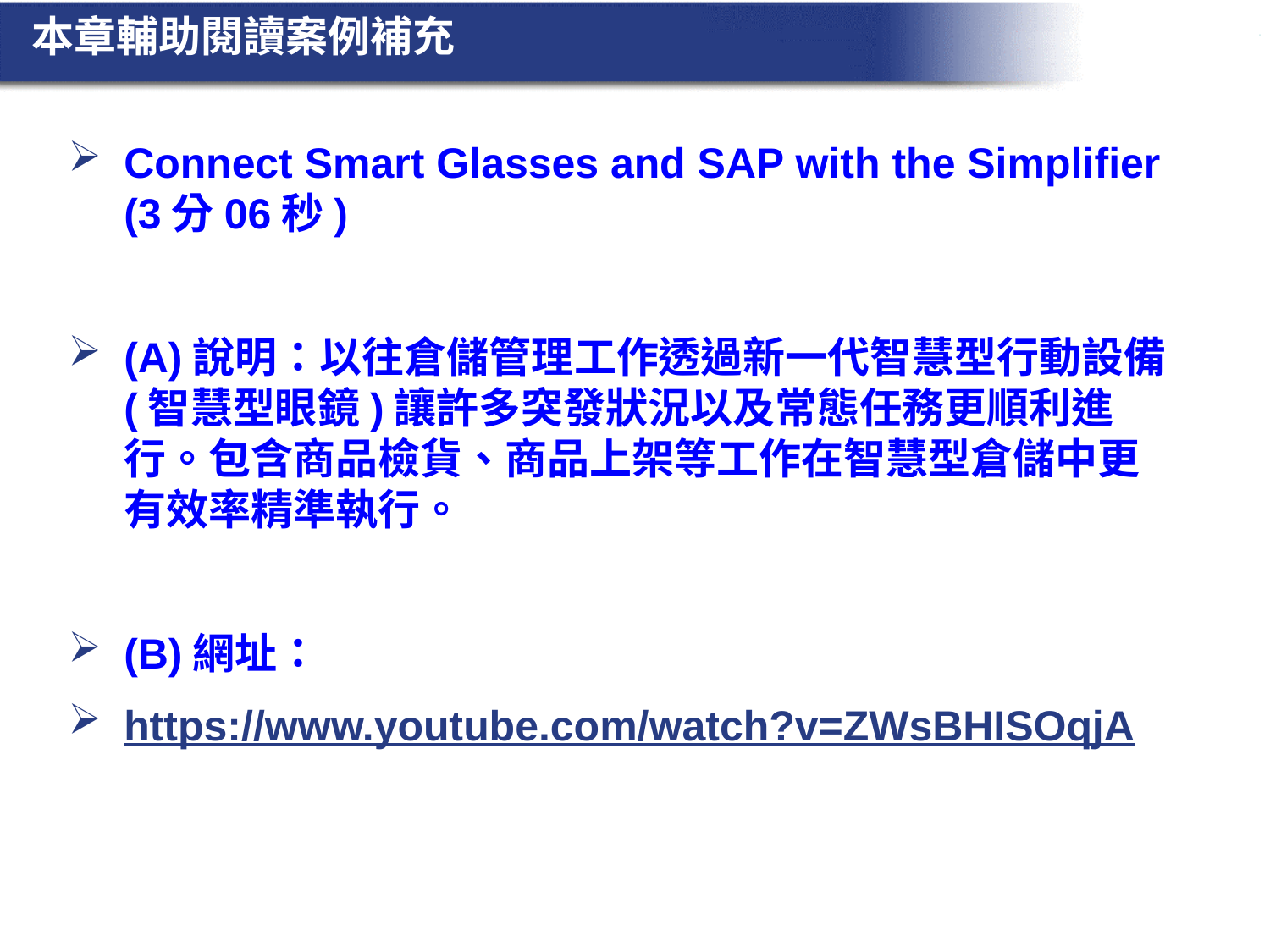

# 本章輔助閱讀案例補充
Connect Smart Glasses and SAP with the Simplifier (3分06秒)

(A)說明：以往倉儲管理工作透過新一代智慧型行動設備(智慧型眼鏡)讓許多突發狀況以及常態任務更順利進行。包含商品檢貨、商品上架等工作在智慧型倉儲中更有效率精準執行。

(B)網址：
https://www.youtube.com/watch?v=ZWsBHISOqjA